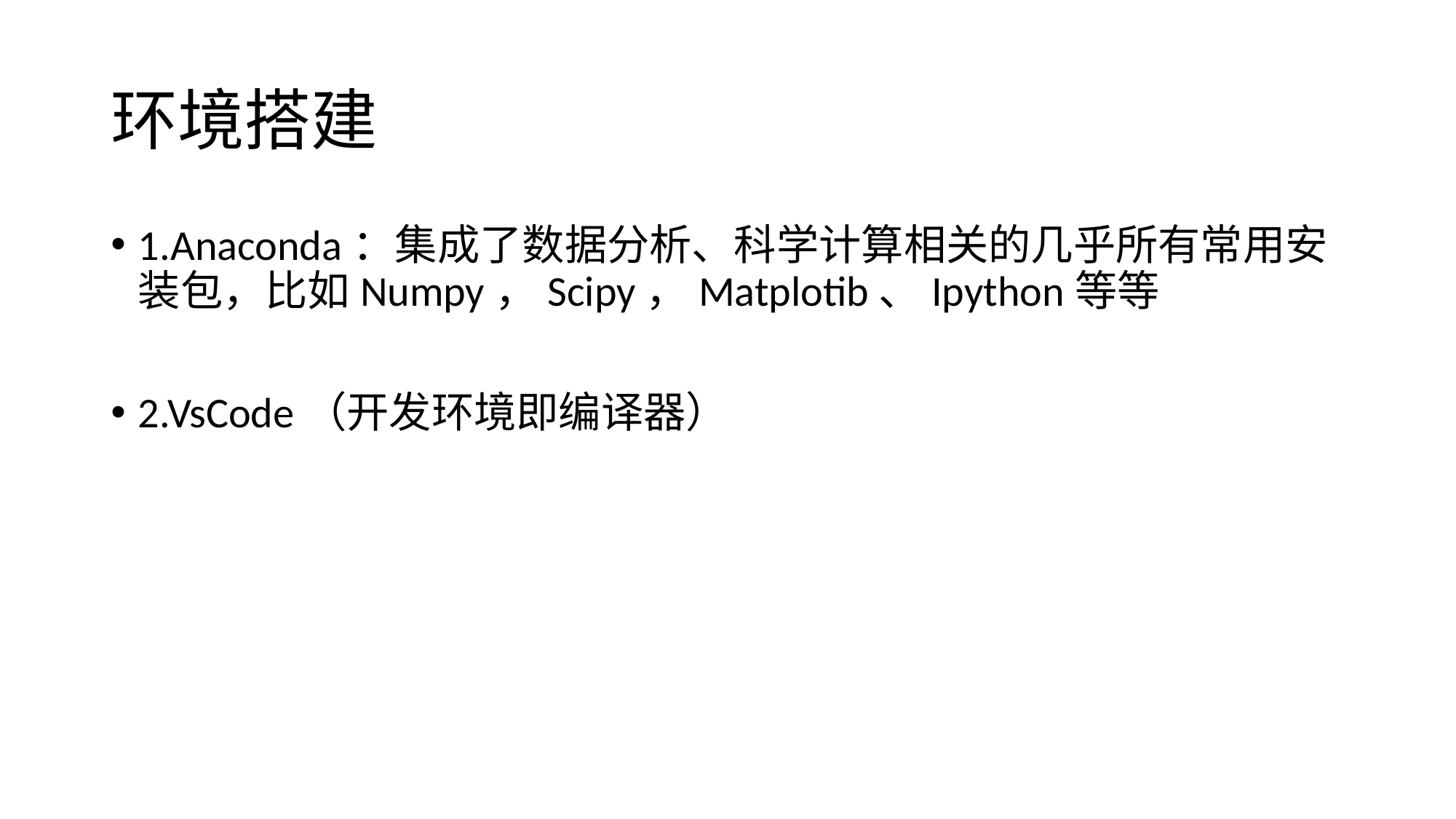

# 环境搭建
1.Anaconda：集成了数据分析、科学计算相关的几乎所有常用安装包，比如Numpy，Scipy，Matplotib、Ipython等等

2.VsCode（开发环境即编译器）